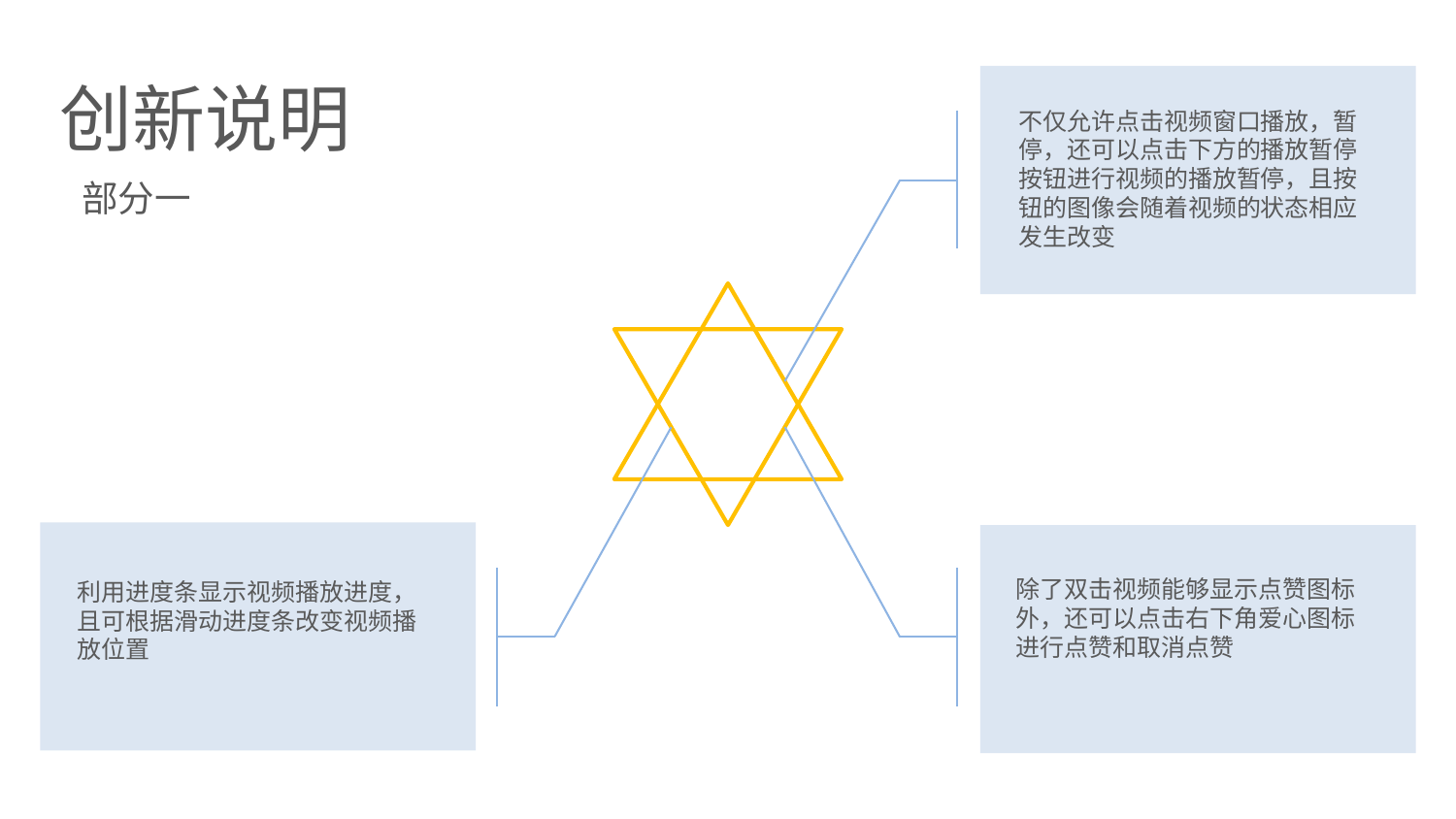

创新说明

不仅允许点击视频窗口播放，暂停，还可以点击下方的播放暂停按钮进行视频的播放暂停，且按钮的图像会随着视频的状态相应发生改变
部分一

除了双击视频能够显示点赞图标外，还可以点击右下角爱心图标进行点赞和取消点赞
利用进度条显示视频播放进度，且可根据滑动进度条改变视频播放位置